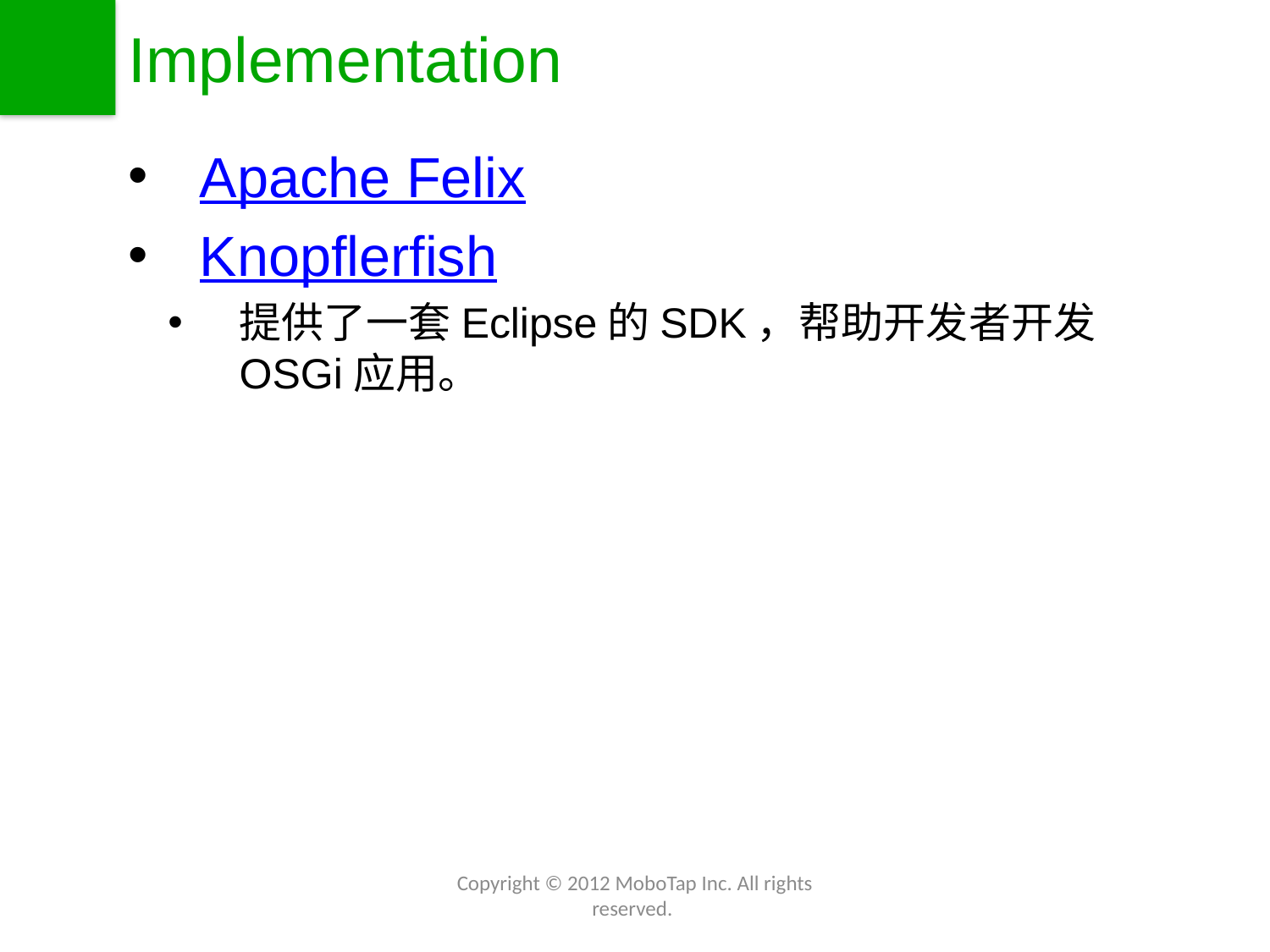

# Implementation
Apache Felix
Knopflerfish
提供了一套Eclipse的SDK，帮助开发者开发OSGi应用。
Copyright © 2012 MoboTap Inc. All rights reserved.